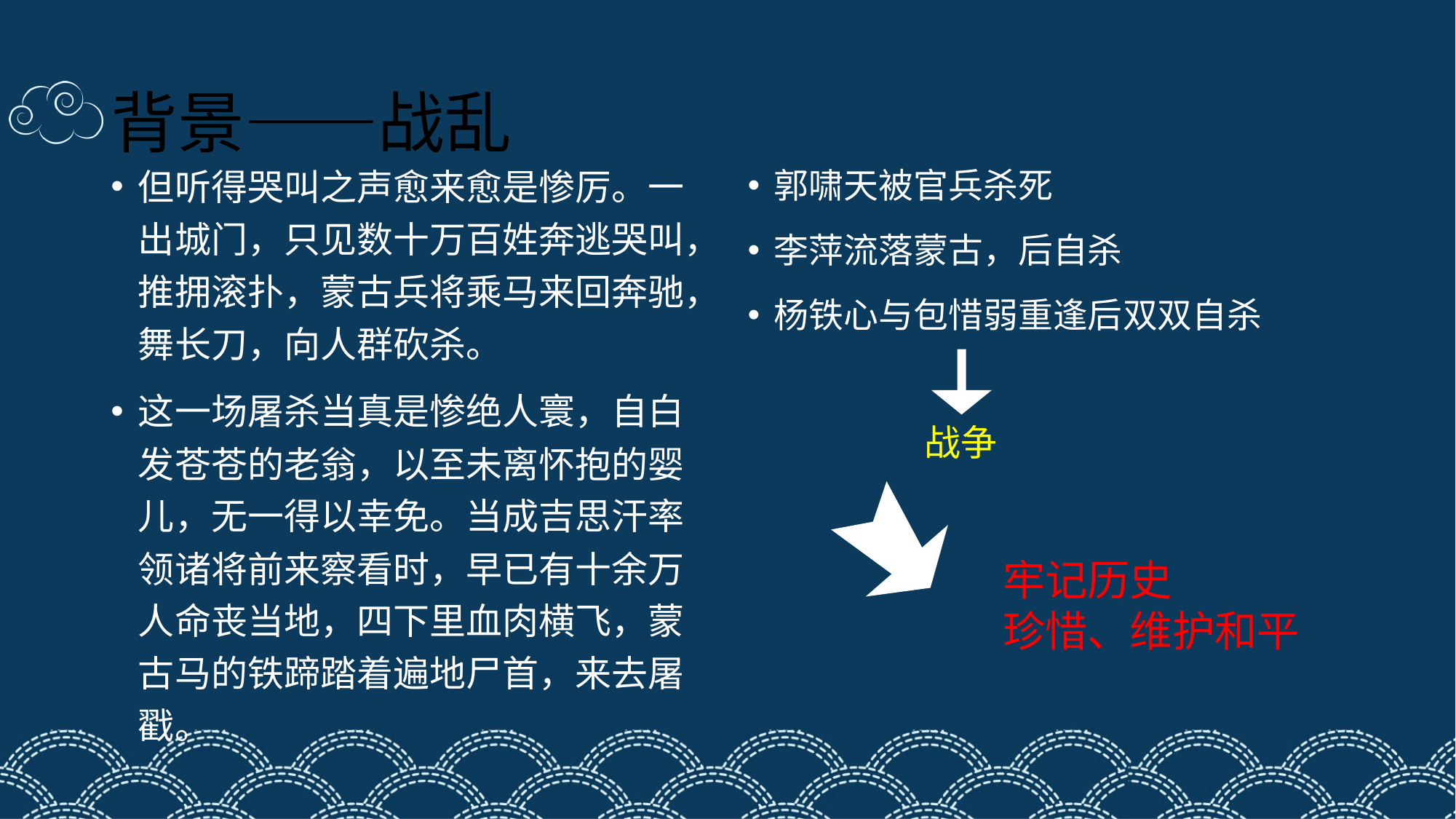

# 背景——战乱
郭啸天被官兵杀死
李萍流落蒙古，后自杀
杨铁心与包惜弱重逢后双双自杀
但听得哭叫之声愈来愈是惨厉。一出城门，只见数十万百姓奔逃哭叫，推拥滚扑，蒙古兵将乘马来回奔驰，舞长刀，向人群砍杀。
这一场屠杀当真是惨绝人寰，自白发苍苍的老翁，以至未离怀抱的婴儿，无一得以幸免。当成吉思汗率领诸将前来察看时，早已有十余万人命丧当地，四下里血肉横飞，蒙古马的铁蹄踏着遍地尸首，来去屠戳。

战争

牢记历史
珍惜、维护和平